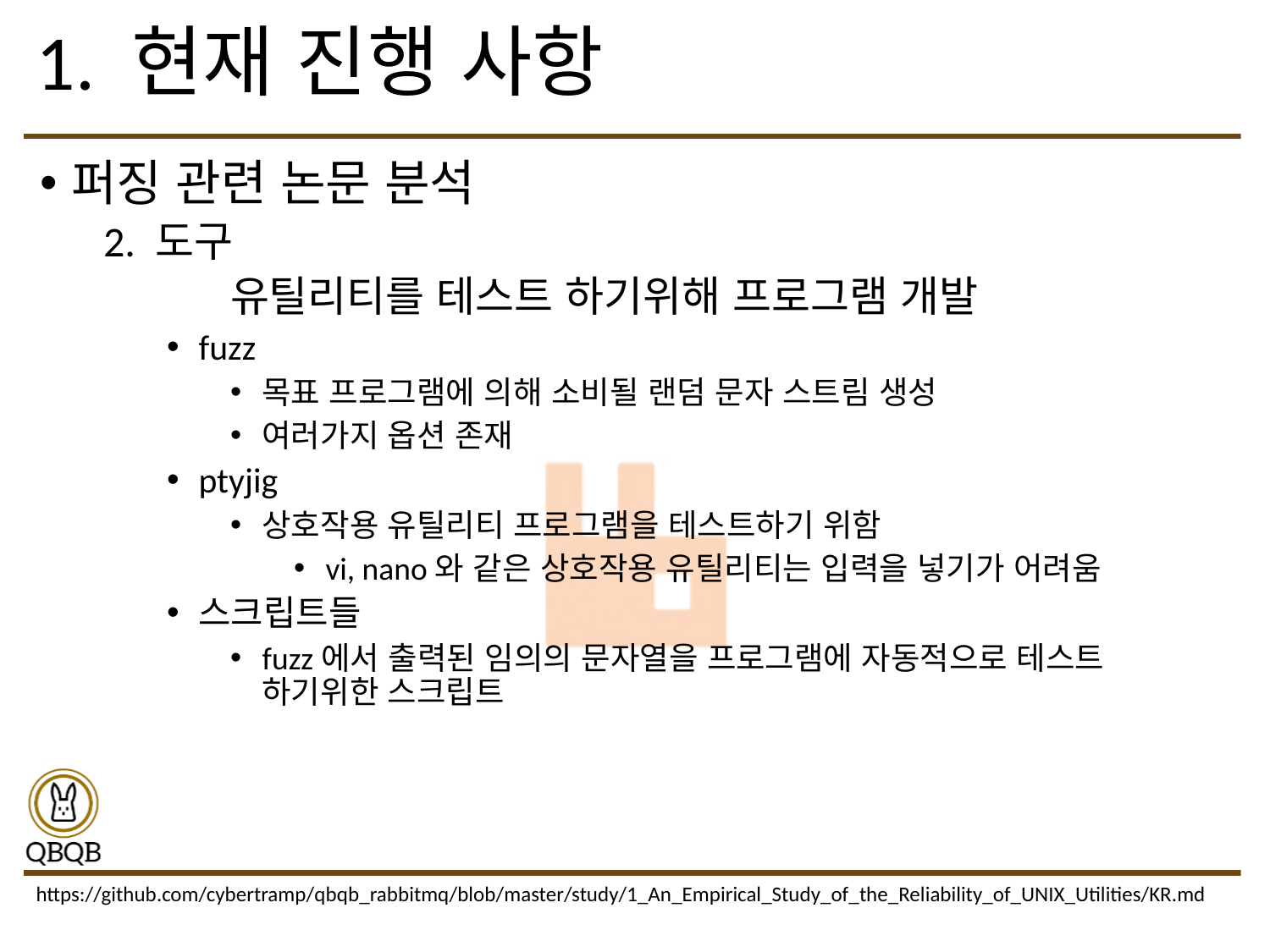

# 1. 현재 진행 사항
퍼징 관련 논문 분석
2. 도구
	유틸리티를 테스트 하기위해 프로그램 개발
fuzz
목표 프로그램에 의해 소비될 랜덤 문자 스트림 생성
여러가지 옵션 존재
ptyjig
상호작용 유틸리티 프로그램을 테스트하기 위함
vi, nano와 같은 상호작용 유틸리티는 입력을 넣기가 어려움
스크립트들
fuzz에서 출력된 임의의 문자열을 프로그램에 자동적으로 테스트 하기위한 스크립트

https://github.com/cybertramp/qbqb_rabbitmq/blob/master/study/1_An_Empirical_Study_of_the_Reliability_of_UNIX_Utilities/KR.md